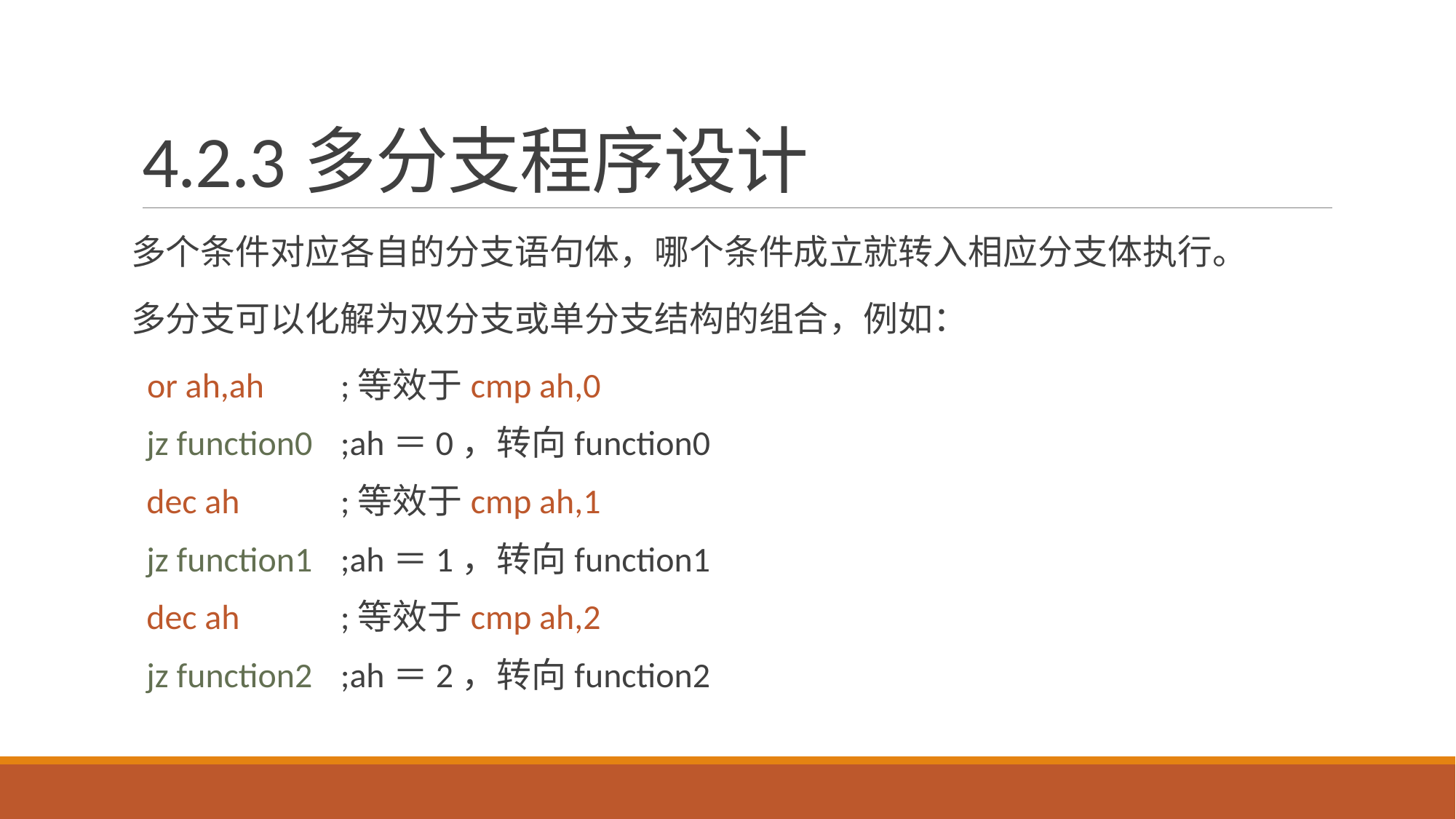

# 4.2.3多分支程序设计
多个条件对应各自的分支语句体，哪个条件成立就转入相应分支体执行。
多分支可以化解为双分支或单分支结构的组合，例如：
  or ah,ah	;等效于cmp ah,0
  jz function0	;ah＝0，转向function0
  dec ah	;等效于cmp ah,1
  jz function1	;ah＝1，转向function1
  dec ah	;等效于cmp ah,2
  jz function2	;ah＝2，转向function2